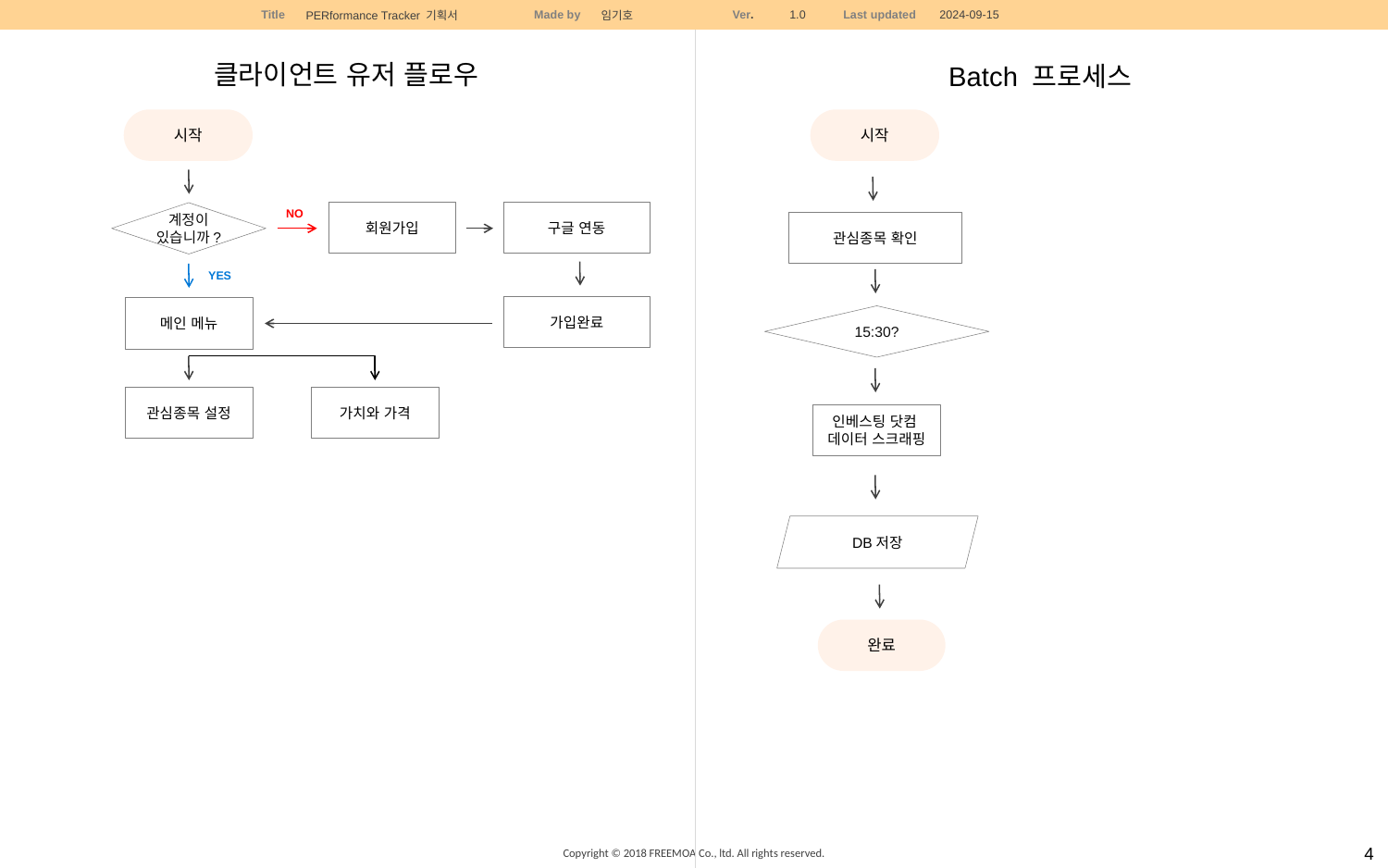

클라이언트 유저 플로우
Batch 프로세스
시작
시작
NO
회원가입
구글 연동
계정이
있습니까?
관심종목 확인
YES
가입완료
메인 메뉴
15:30?
관심종목 설정
가치와 가격
인베스팅 닷컴
데이터 스크래핑
DB저장
완료